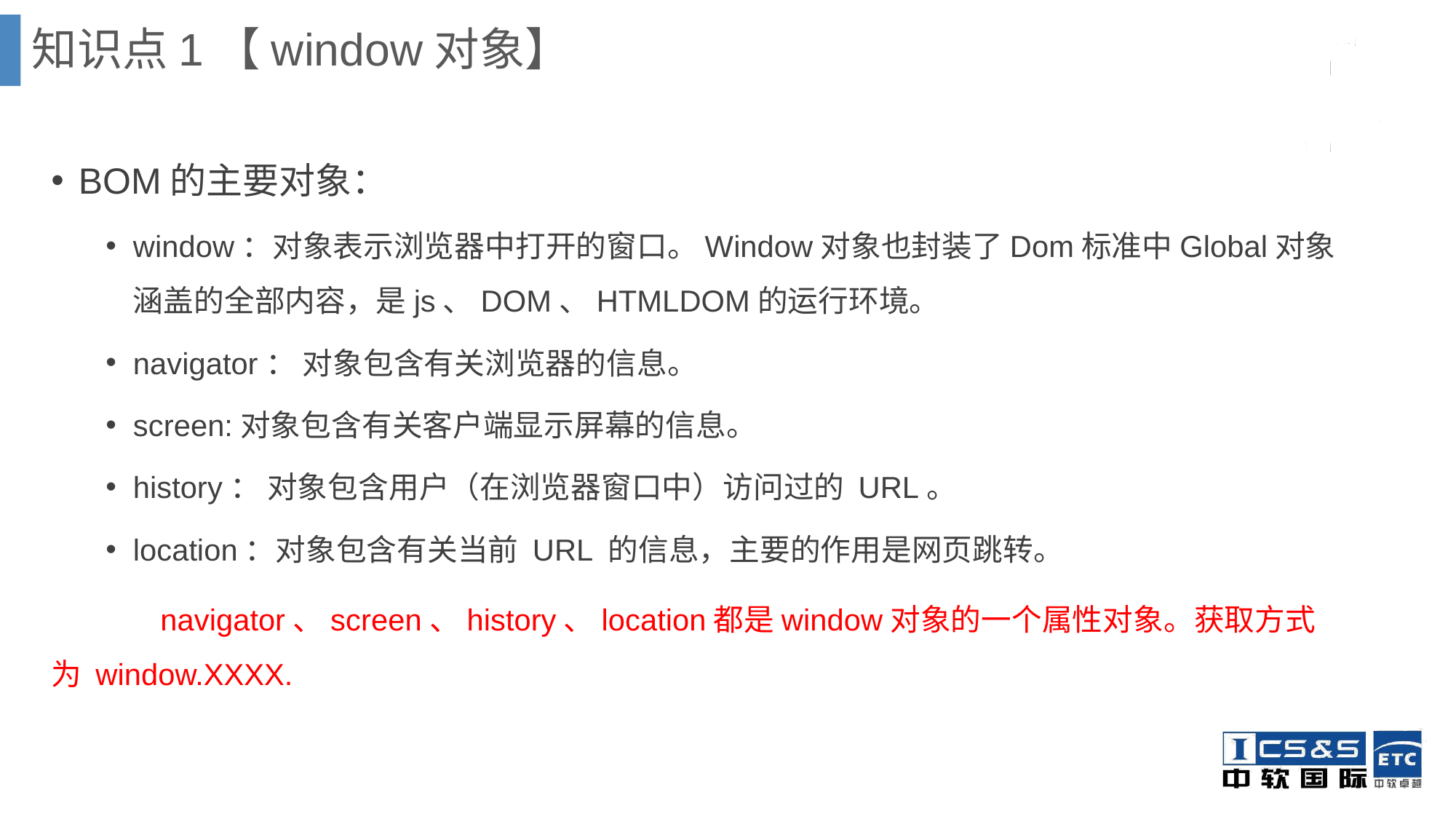

知识点1【window对象】
BOM的主要对象：
window：对象表示浏览器中打开的窗口。Window对象也封装了Dom标准中Global对象涵盖的全部内容，是js、DOM、HTMLDOM的运行环境。
navigator： 对象包含有关浏览器的信息。
screen:对象包含有关客户端显示屏幕的信息。
history： 对象包含用户（在浏览器窗口中）访问过的 URL。
location：对象包含有关当前 URL 的信息，主要的作用是网页跳转。
	navigator、screen、history、location都是window对象的一个属性对象。获取方式为 window.XXXX.